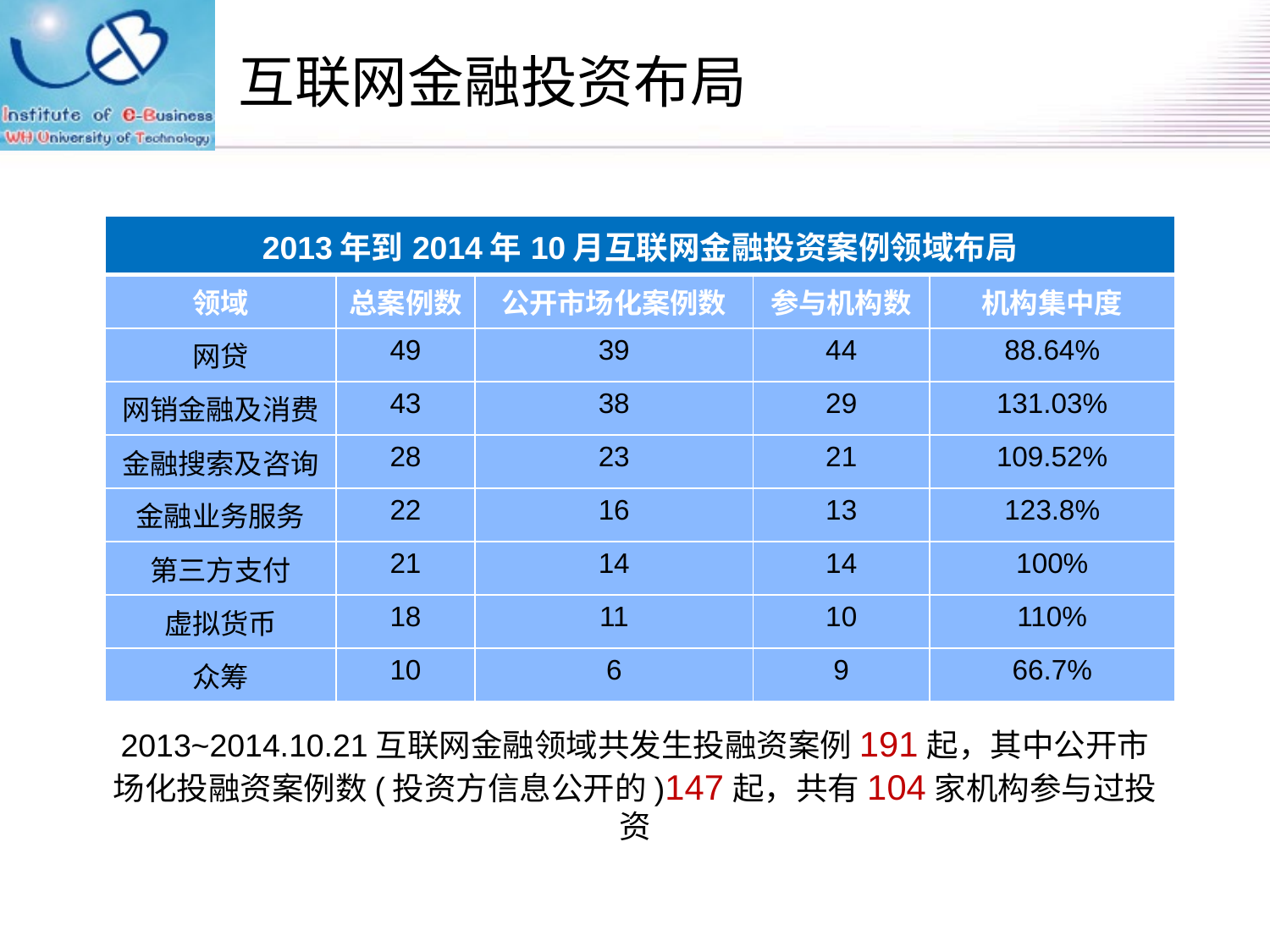

# 互联网金融投资布局
| 2013年到2014年10月互联网金融投资案例领域布局 |  |  |  |  |
| --- | --- | --- | --- | --- |
| 领域 | 总案例数 | 公开市场化案例数 | 参与机构数 | 机构集中度 |
| 网贷 | 49 | 39 | 44 | 88.64% |
| 网销金融及消费 | 43 | 38 | 29 | 131.03% |
| 金融搜索及咨询 | 28 | 23 | 21 | 109.52% |
| 金融业务服务 | 22 | 16 | 13 | 123.8% |
| 第三方支付 | 21 | 14 | 14 | 100% |
| 虚拟货币 | 18 | 11 | 10 | 110% |
| 众筹 | 10 | 6 | 9 | 66.7% |
2013~2014.10.21互联网金融领域共发生投融资案例191起，其中公开市场化投融资案例数(投资方信息公开的)147起，共有104家机构参与过投资